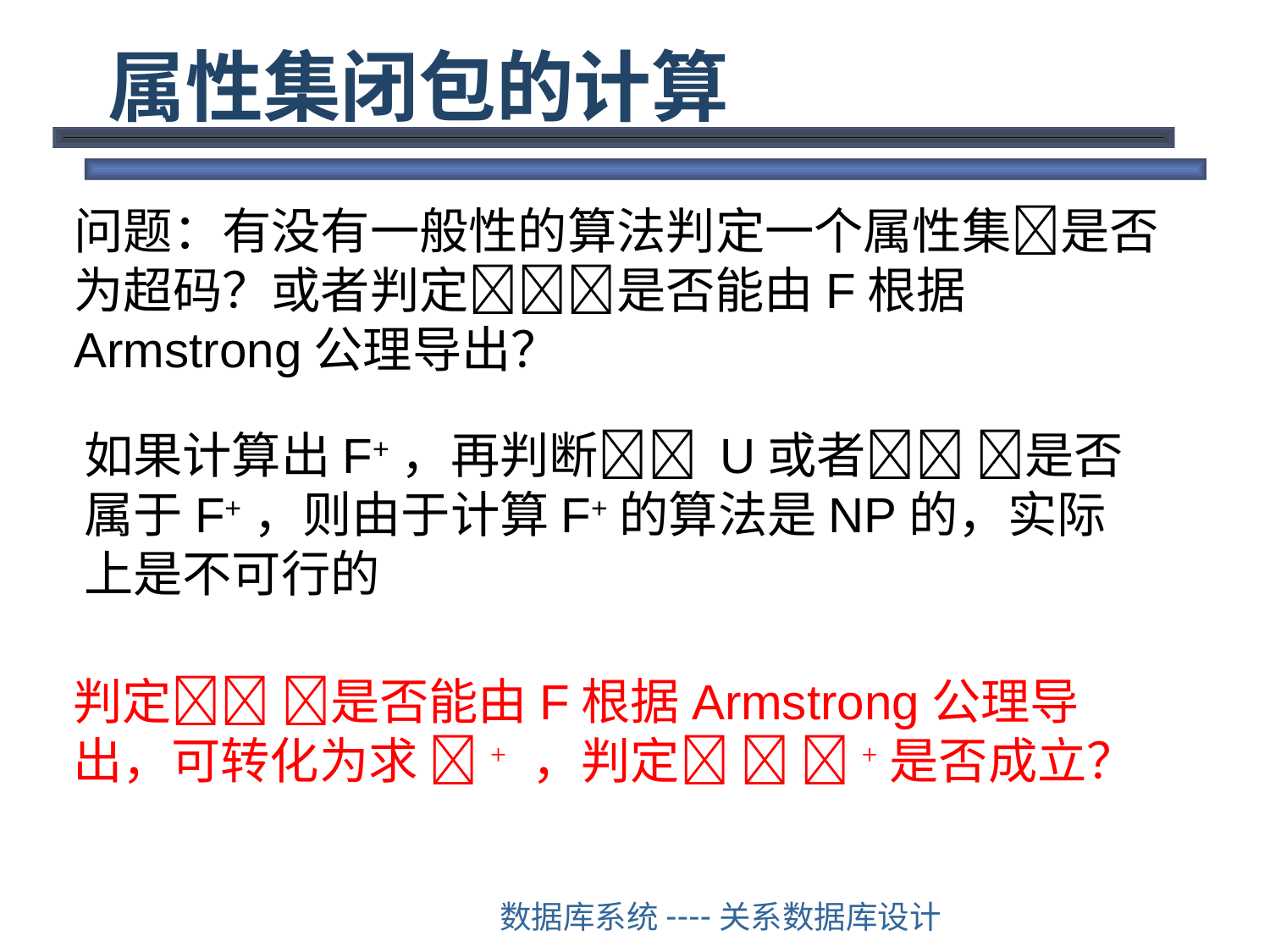

# 属性集闭包的计算
问题：有没有一般性的算法判定一个属性集α是否为超码？或者判定α→β是否能由F根据Armstrong公理导出？
如果计算出F+，再判断α→ U或者α→ β是否属于F+，则由于计算F+的算法是NP的，实际上是不可行的
判定α→ β是否能由F根据Armstrong公理导出，可转化为求 α+ ，判定β ⊆ α+是否成立？
数据库系统----关系数据库设计